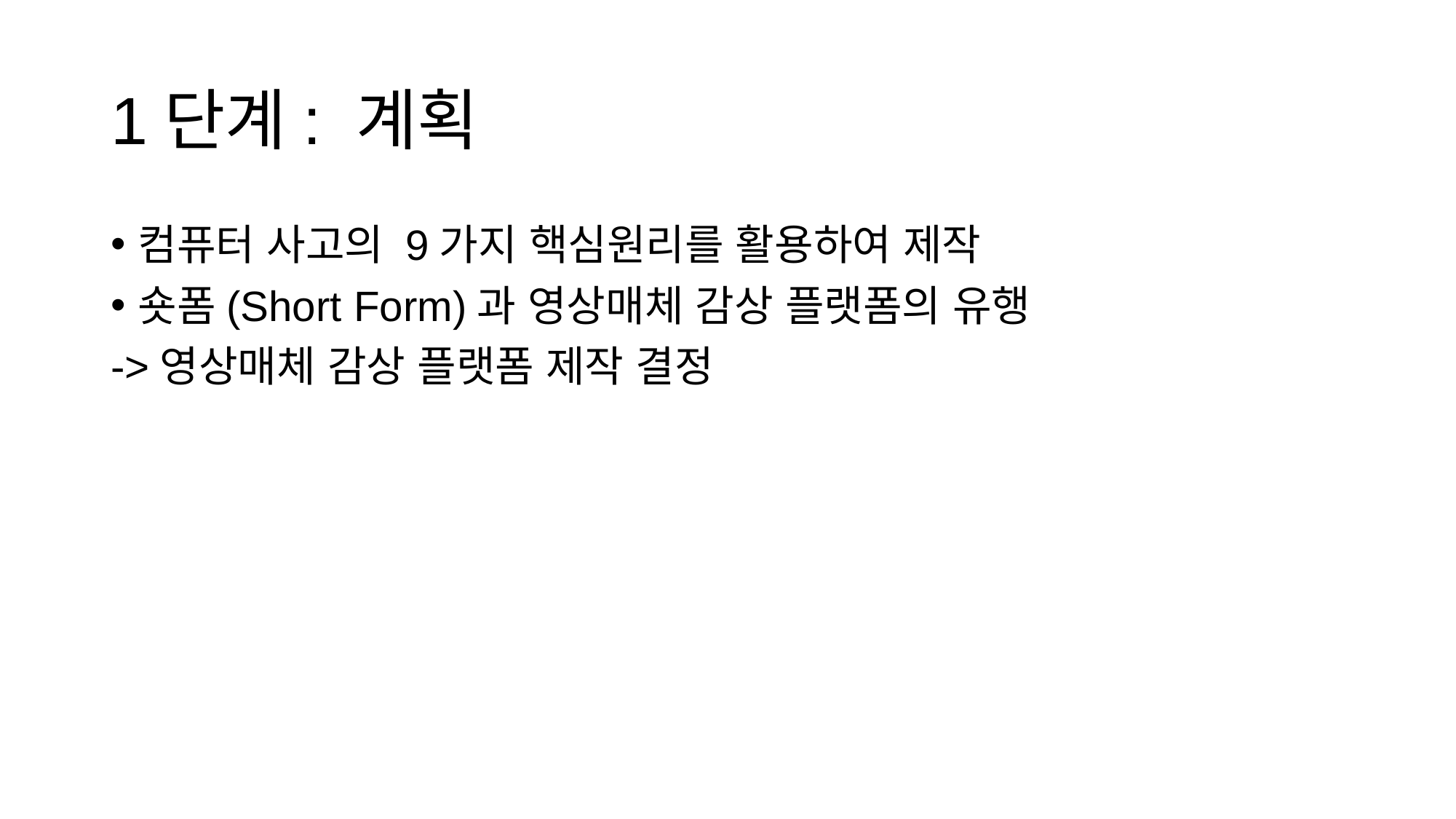

# 1단계: 계획
컴퓨터 사고의 9가지 핵심원리를 활용하여 제작
숏폼(Short Form)과 영상매체 감상 플랫폼의 유행
->영상매체 감상 플랫폼 제작 결정